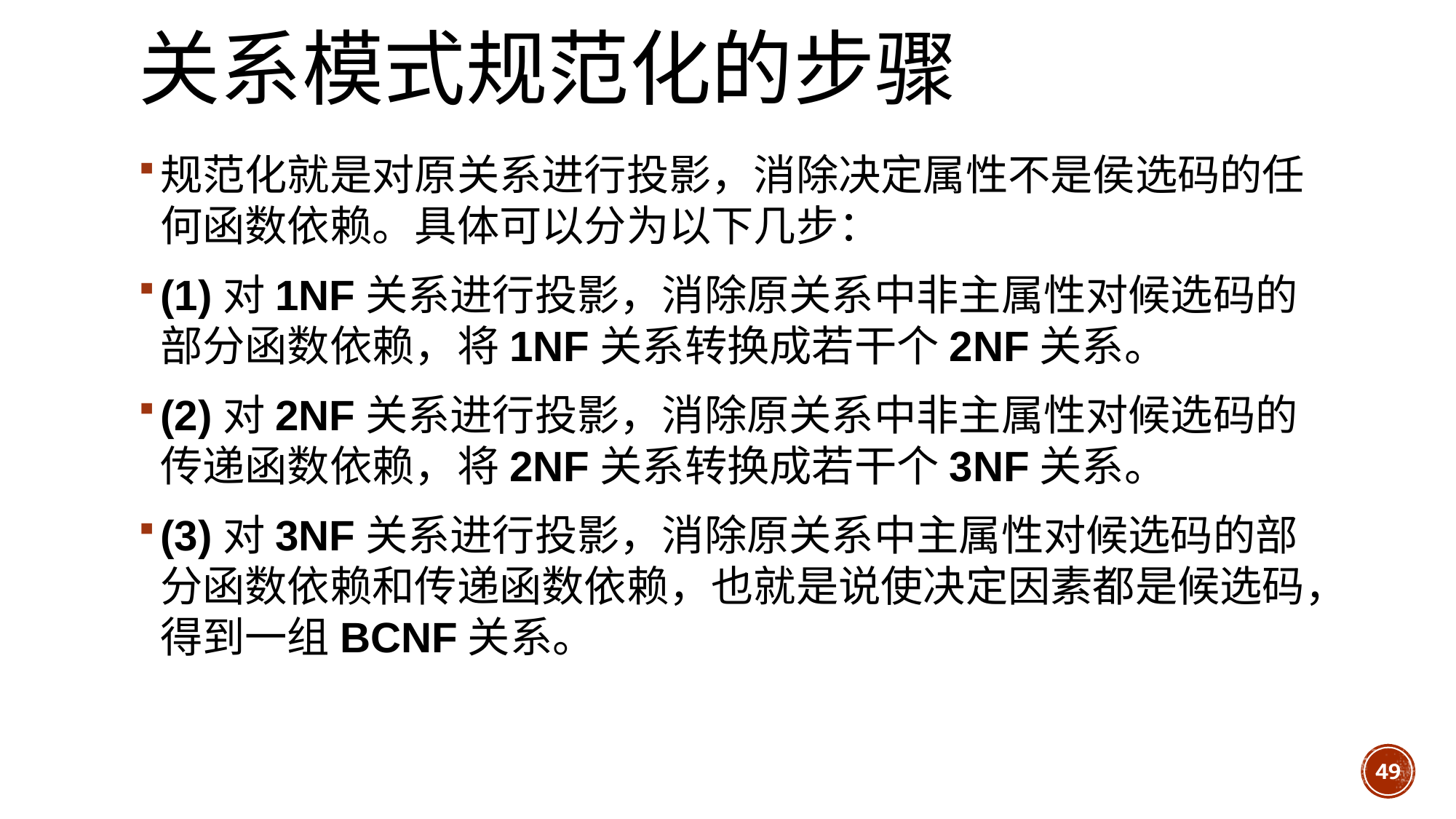

# 关系模式规范化的步骤
规范化就是对原关系进行投影，消除决定属性不是侯选码的任何函数依赖。具体可以分为以下几步：
(1)对1NF关系进行投影，消除原关系中非主属性对候选码的部分函数依赖，将1NF关系转换成若干个2NF关系。
(2)对2NF关系进行投影，消除原关系中非主属性对候选码的传递函数依赖，将2NF关系转换成若干个3NF关系。
(3)对3NF关系进行投影，消除原关系中主属性对候选码的部分函数依赖和传递函数依赖，也就是说使决定因素都是候选码，得到一组BCNF关系。

49